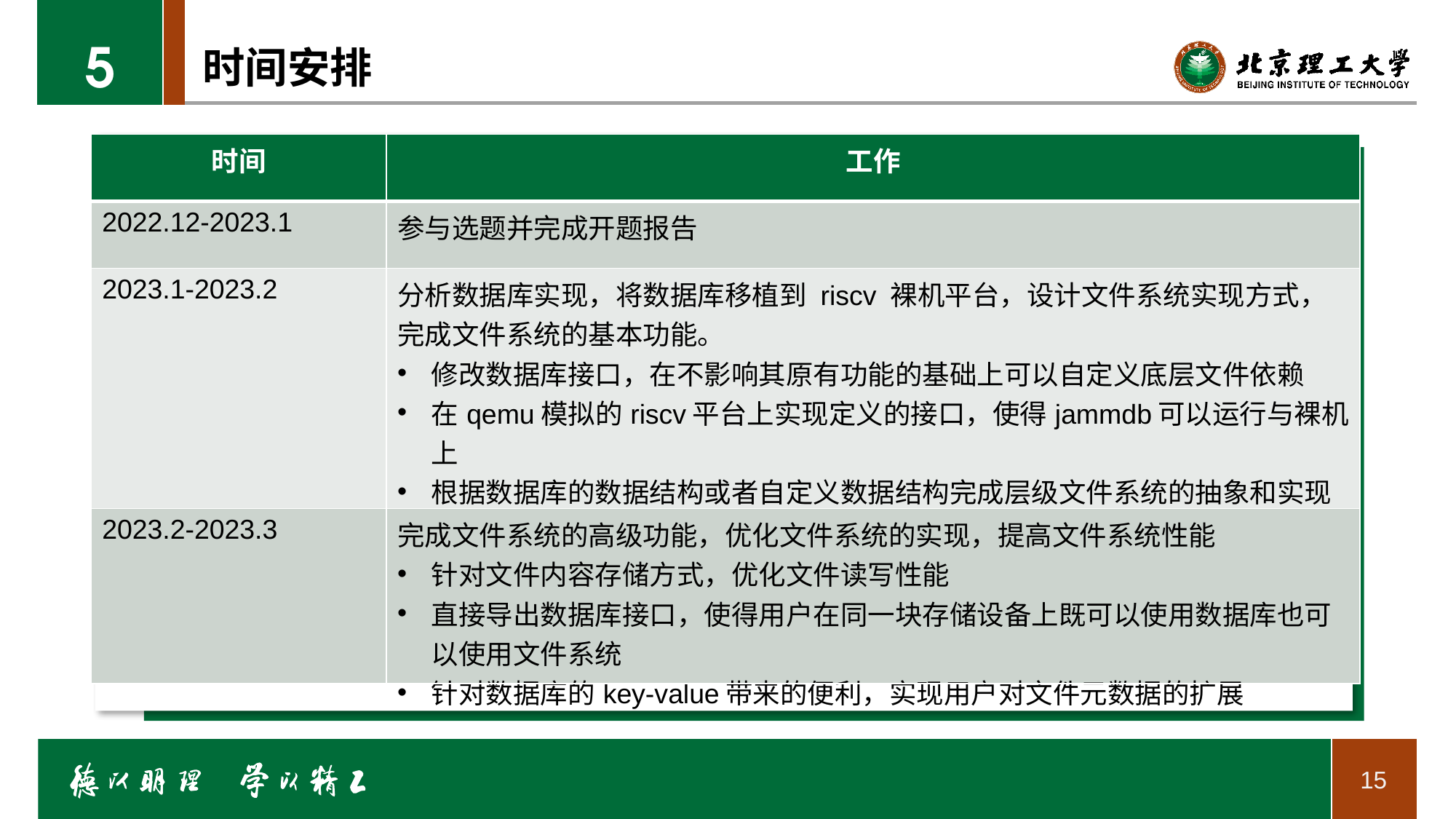

5
# 时间安排
| 时间 | 工作 |
| --- | --- |
| 2022.12-2023.1 | 参与选题并完成开题报告 |
| 2023.1-2023.2 | 分析数据库实现，将数据库移植到 riscv 裸机平台，设计文件系统实现方式，完成文件系统的基本功能。 修改数据库接口，在不影响其原有功能的基础上可以自定义底层文件依赖 在qemu模拟的riscv平台上实现定义的接口，使得jammdb可以运行与裸机上 根据数据库的数据结构或者自定义数据结构完成层级文件系统的抽象和实现 实现POSIX定义的大部分文件系统调用接口 |
| 2023.2-2023.3 | 完成文件系统的高级功能，优化文件系统的实现，提高文件系统性能 针对文件内容存储方式，优化文件读写性能 直接导出数据库接口，使得用户在同一块存储设备上既可以使用数据库也可以使用文件系统 针对数据库的key-value带来的便利，实现用户对文件元数据的扩展 |